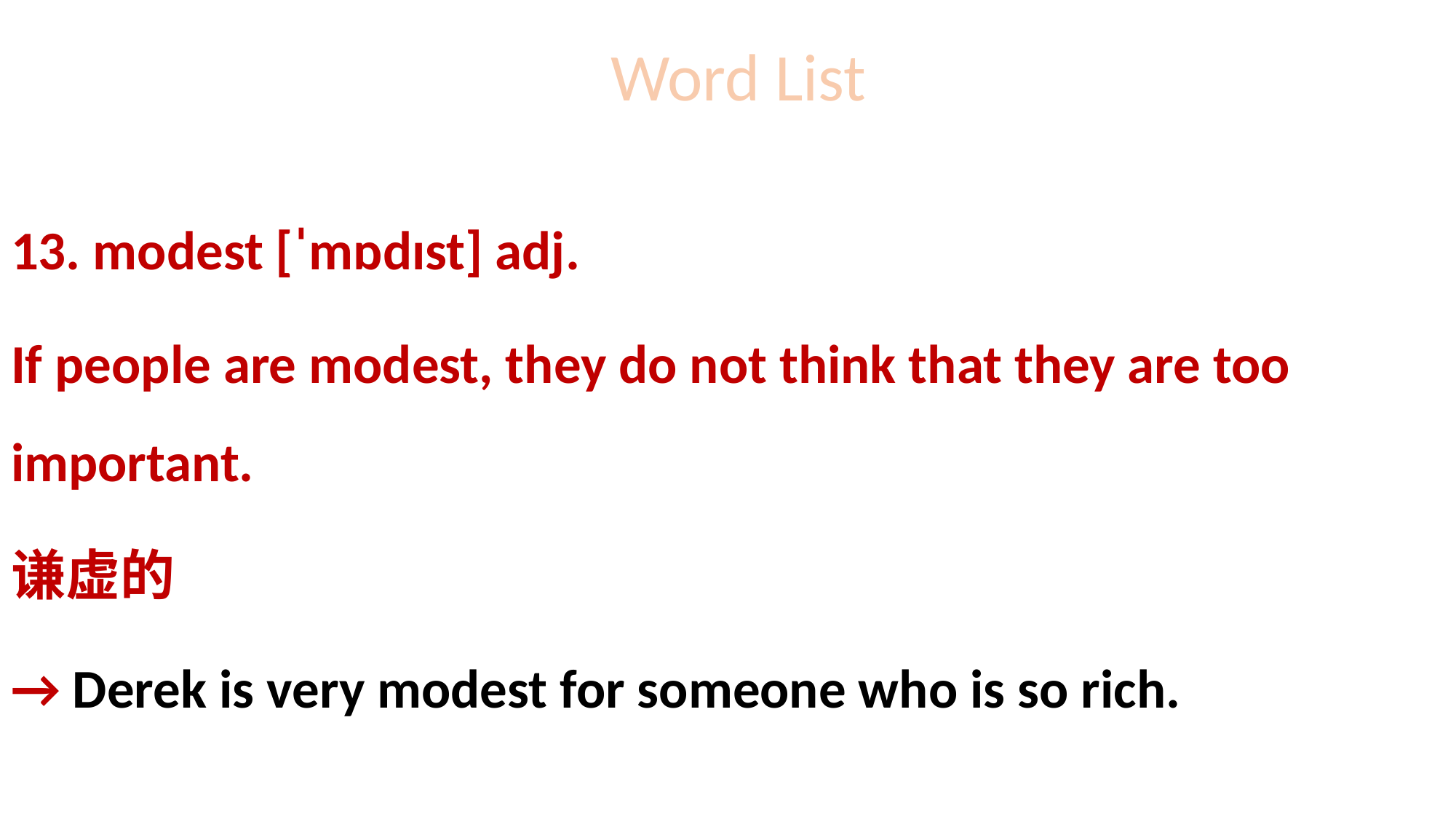

# Word List
13. modest [ˈmɒdɪst] adj.
If people are modest, they do not think that they are too important.
谦虚的
→ Derek is very modest for someone who is so rich.